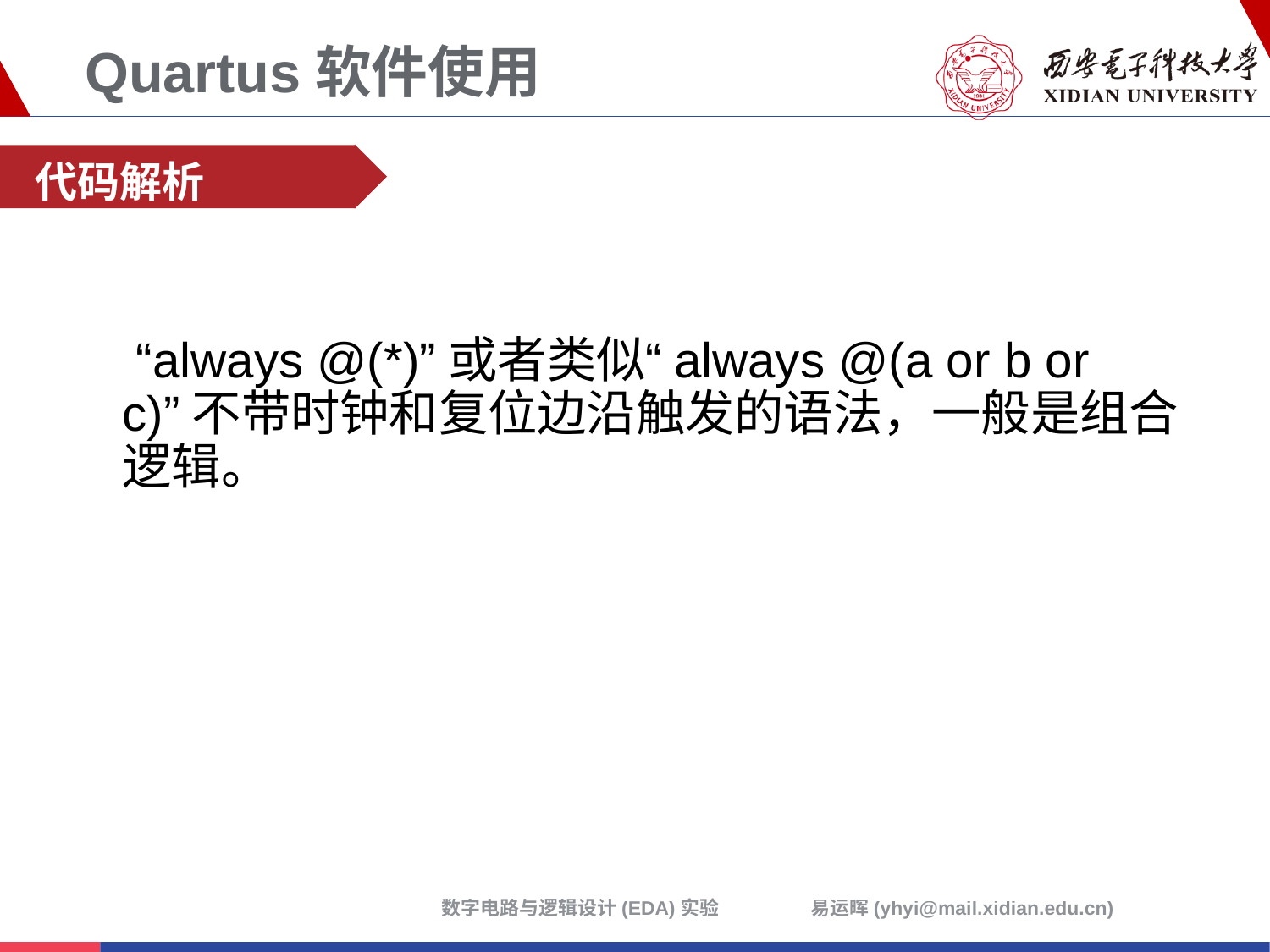

# Quartus软件使用
代码解析

 “always @(*)”或者类似“always @(a or b or c)”不带时钟和复位边沿触发的语法，一般是组合逻辑。